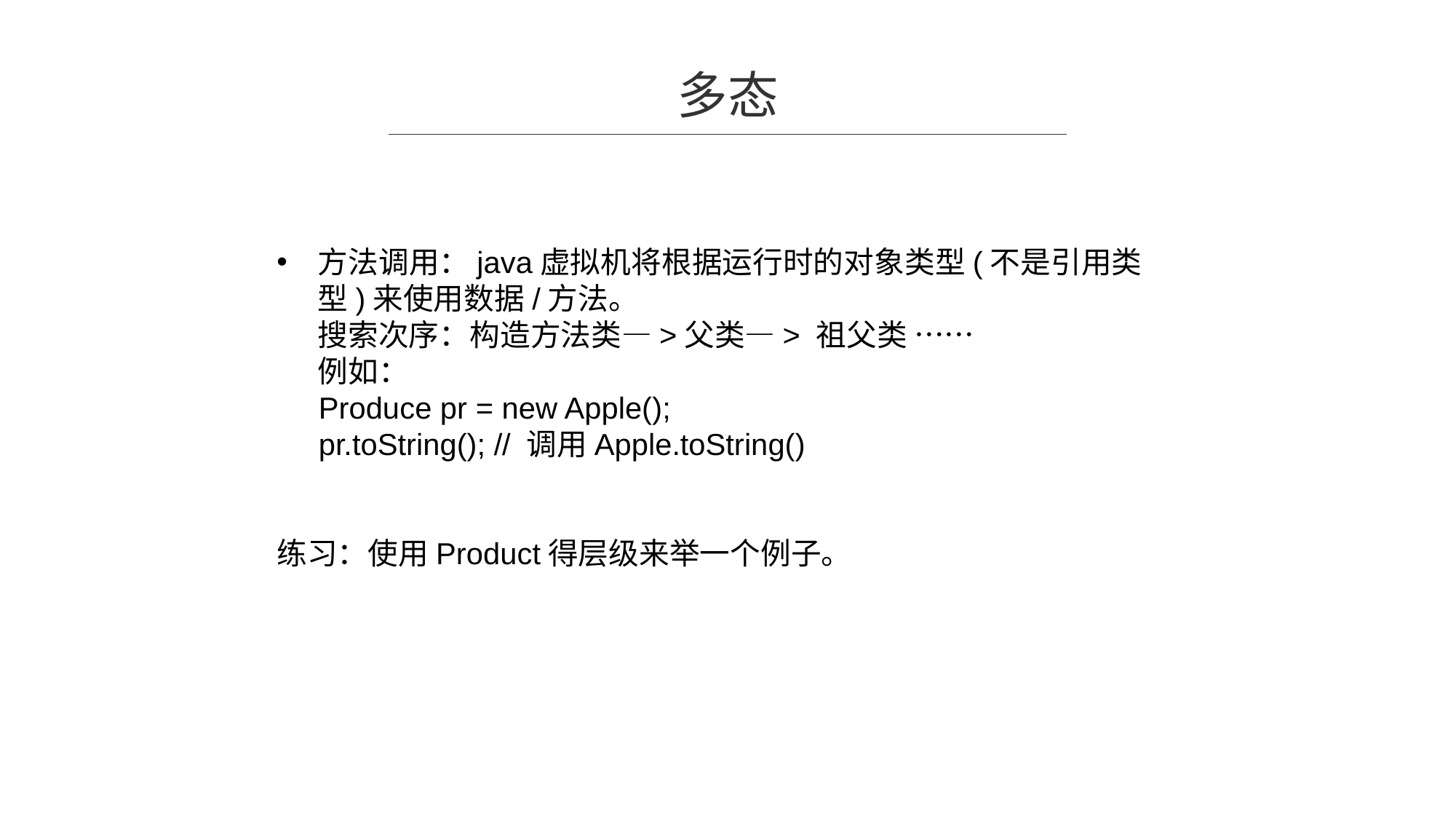

多态

方法调用：java虚拟机将根据运行时的对象类型(不是引用类型)来使用数据/方法。
     搜索次序：构造方法类—>父类—> 祖父类 ……
     例如：
     Produce pr = new Apple();
     pr.toString(); // 调用Apple.toString()

练习：使用Product得层级来举一个例子。